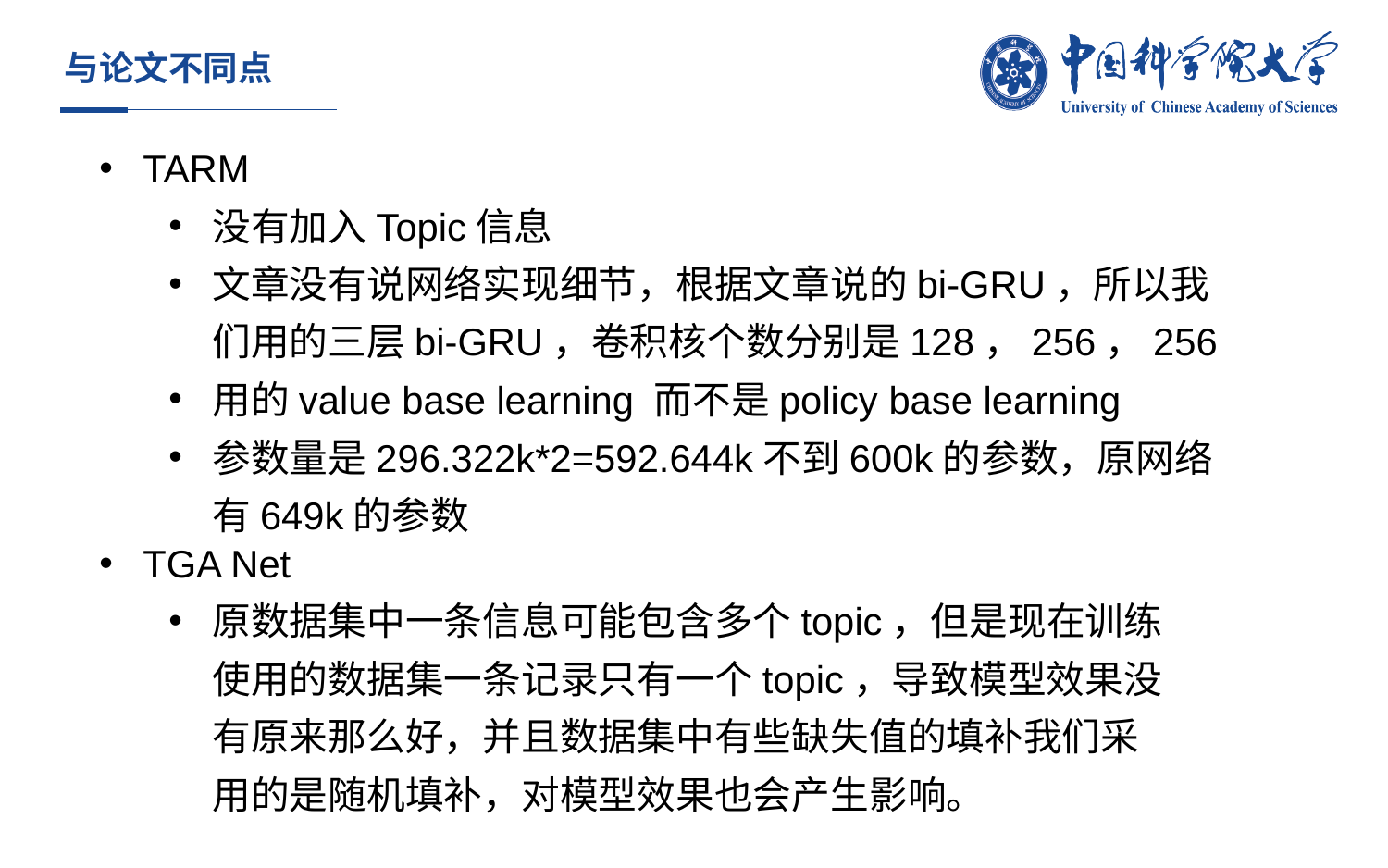

# 与论文不同点
TARM
没有加入Topic信息
文章没有说网络实现细节，根据文章说的bi-GRU，所以我们用的三层bi-GRU，卷积核个数分别是128，256，256
用的value base learning 而不是policy base learning
参数量是296.322k*2=592.644k不到600k的参数，原网络有649k的参数
TGA Net
原数据集中一条信息可能包含多个topic，但是现在训练使用的数据集一条记录只有一个topic，导致模型效果没有原来那么好，并且数据集中有些缺失值的填补我们采用的是随机填补，对模型效果也会产生影响。